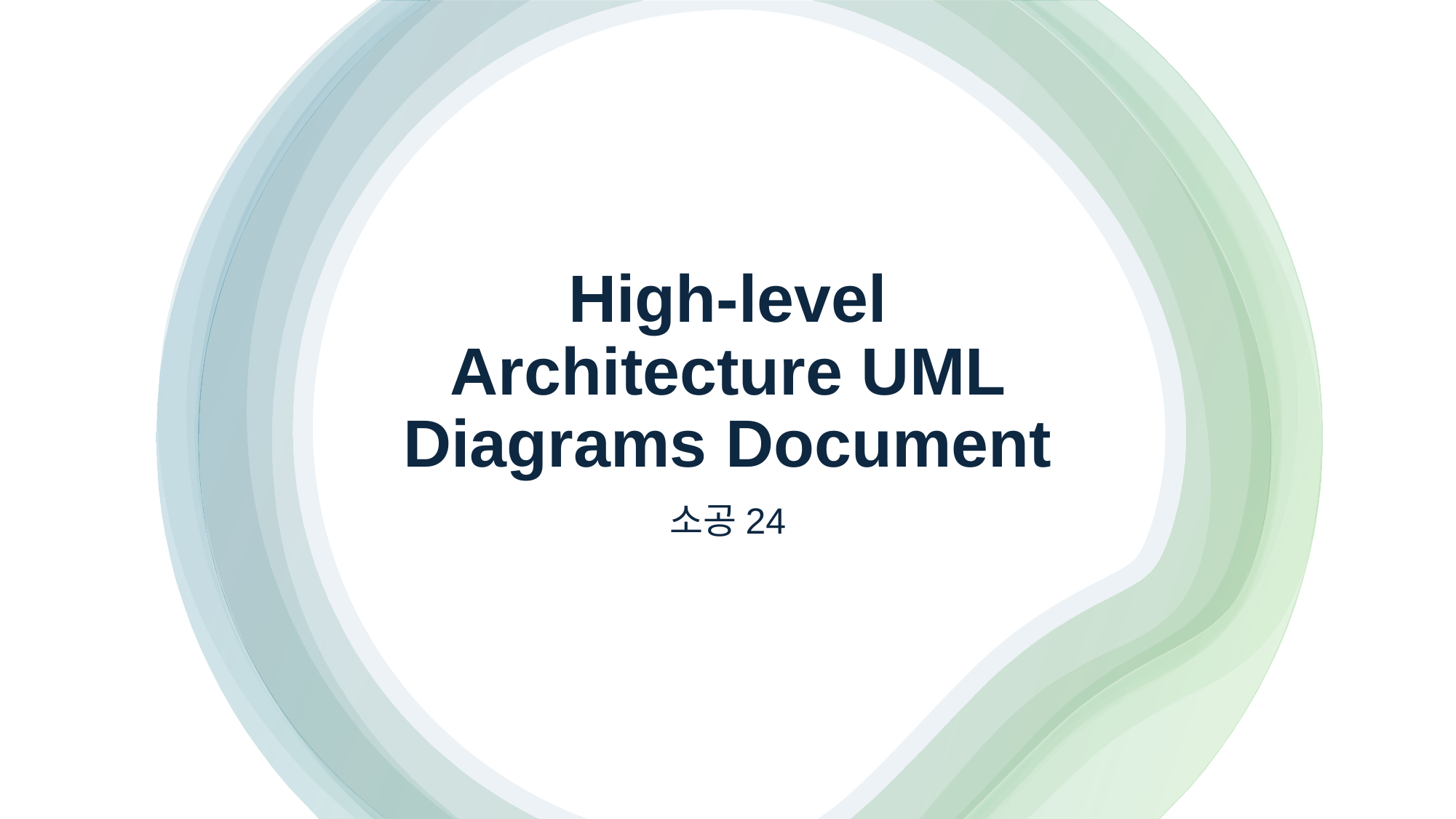

# High-level Architecture UML Diagrams Document
소공24